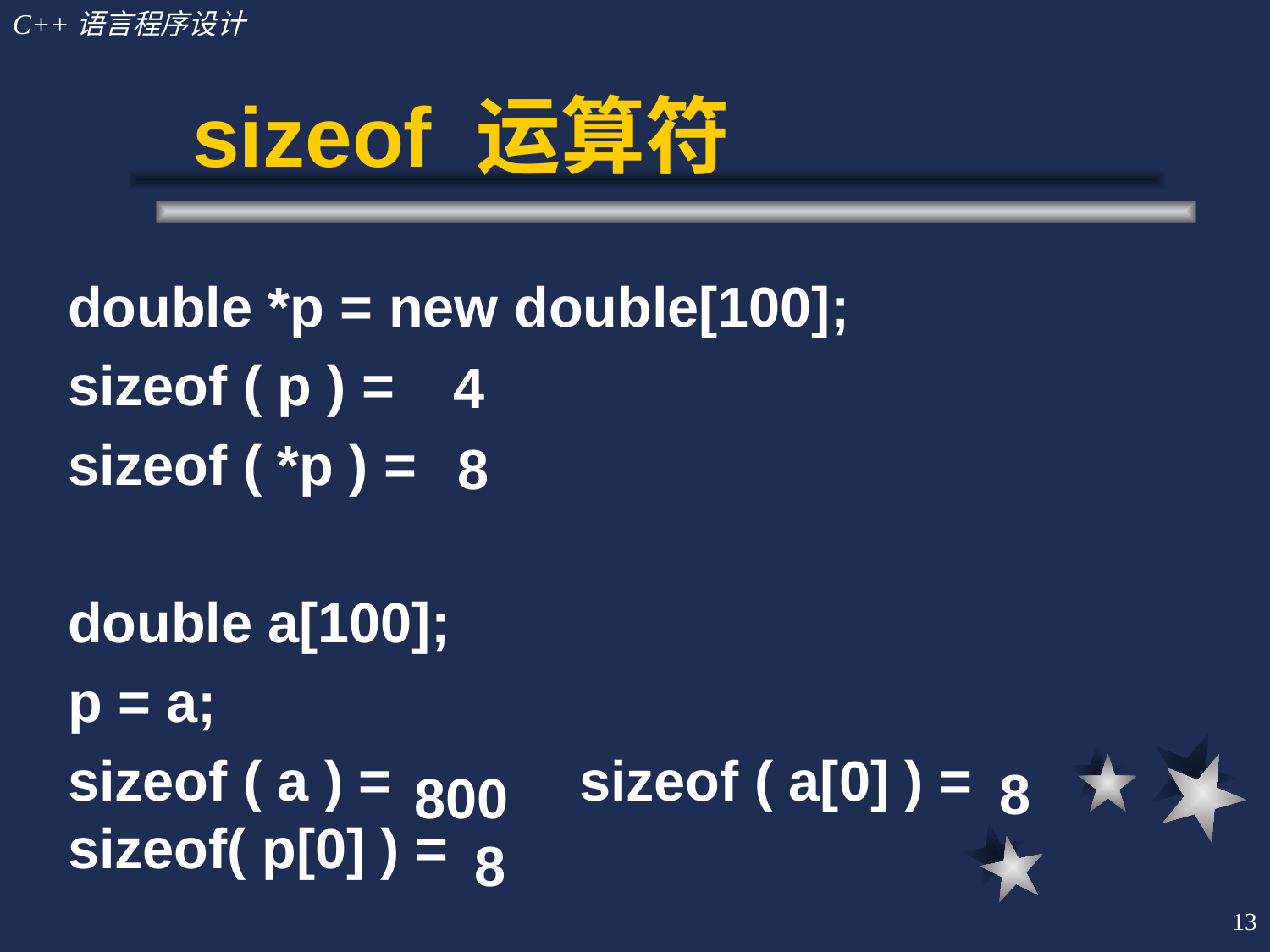

# sizeof 运算符
double *p = new double[100];
sizeof ( p ) =
sizeof ( *p ) =

double a[100];
p = a;
sizeof ( a ) =            sizeof ( a[0] ) =          sizeof( p[0] ) =

 4
8
8
800
8
13